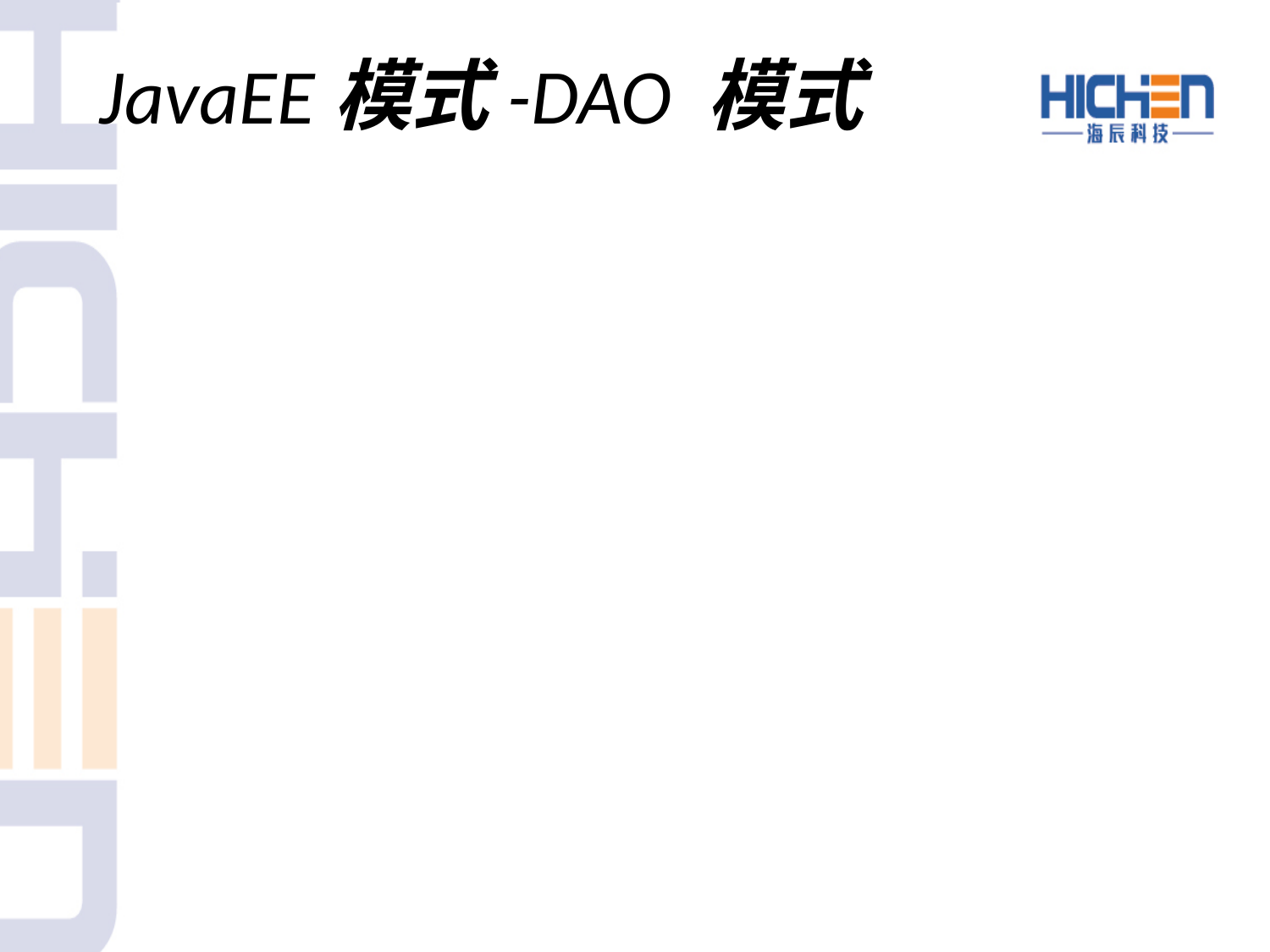

# JavaEE模式-DAO 模式
封装对于数据源的操作

数据源可能是文件、数据库等任意存储方式

负责管理与数据源的连接

负责数据的存取（CRUD)